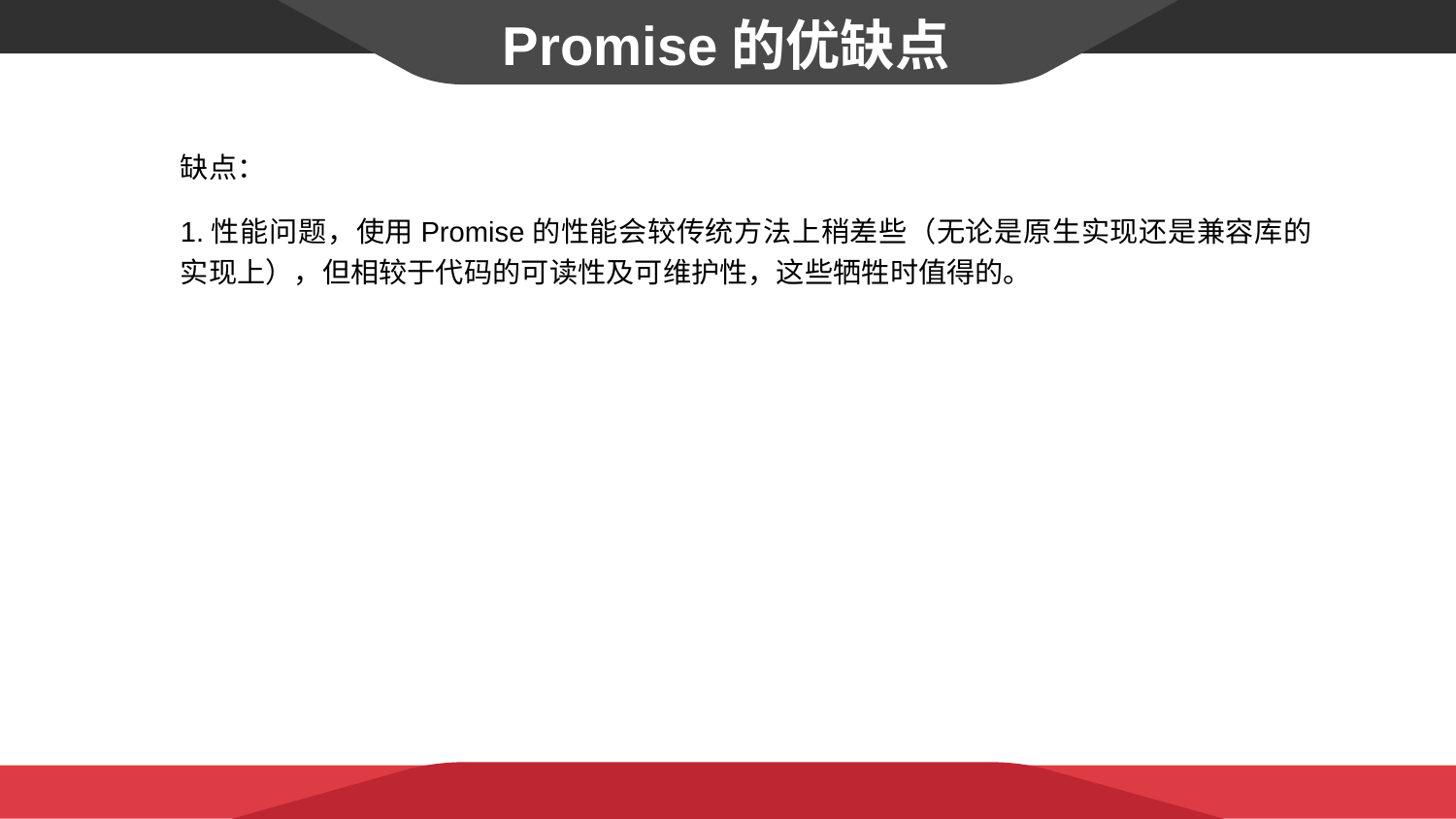

Promise的优缺点
缺点：
1.性能问题，使用Promise的性能会较传统方法上稍差些（无论是原生实现还是兼容库的实现上），但相较于代码的可读性及可维护性，这些牺牲时值得的。